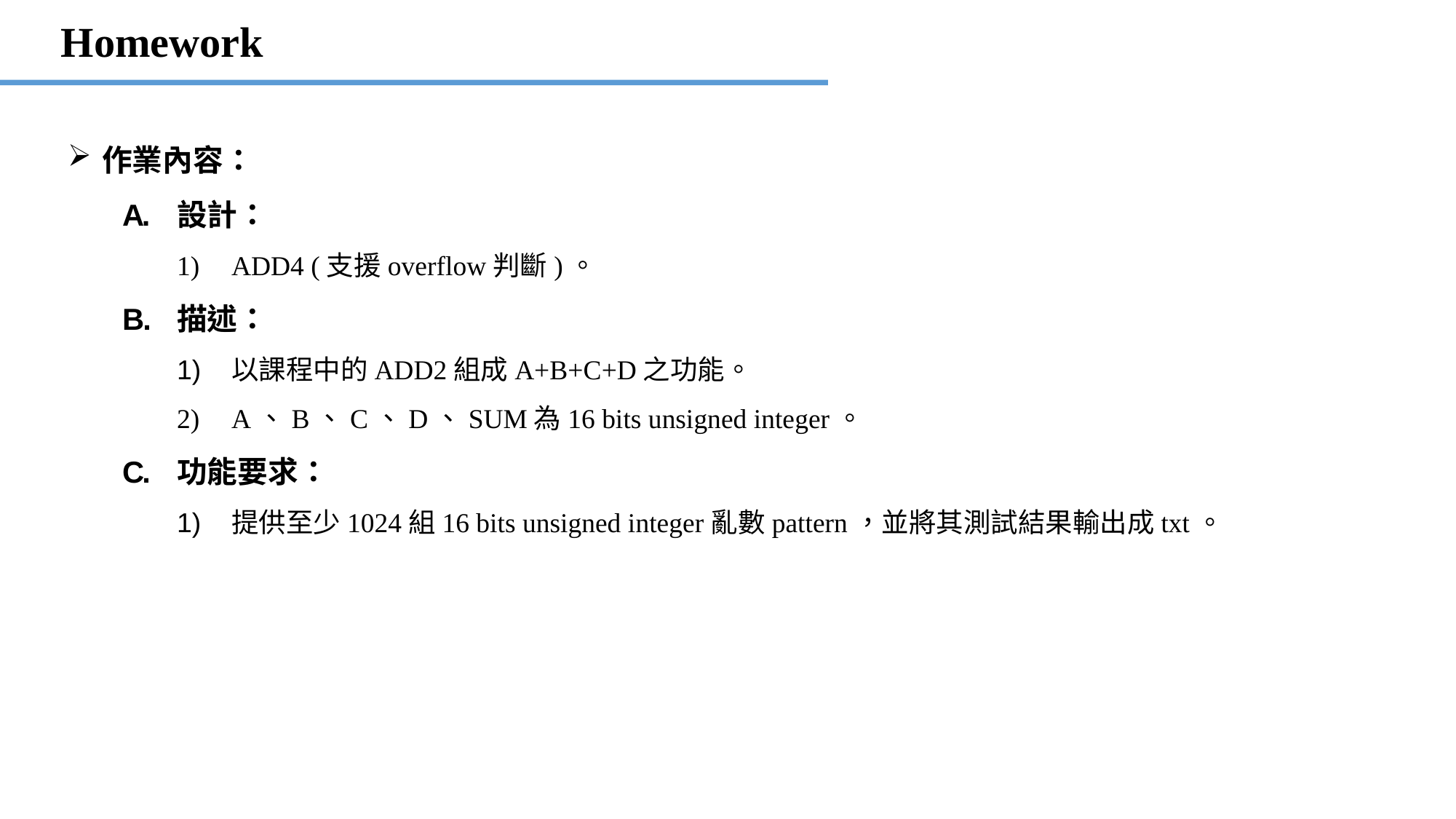

Homework

作業內容：
設計：
ADD4 (支援overflow判斷)。
描述：
以課程中的ADD2組成A+B+C+D之功能。
A、B、C、D、SUM為16 bits unsigned integer。
功能要求：
提供至少1024組16 bits unsigned integer亂數pattern，並將其測試結果輸出成txt。